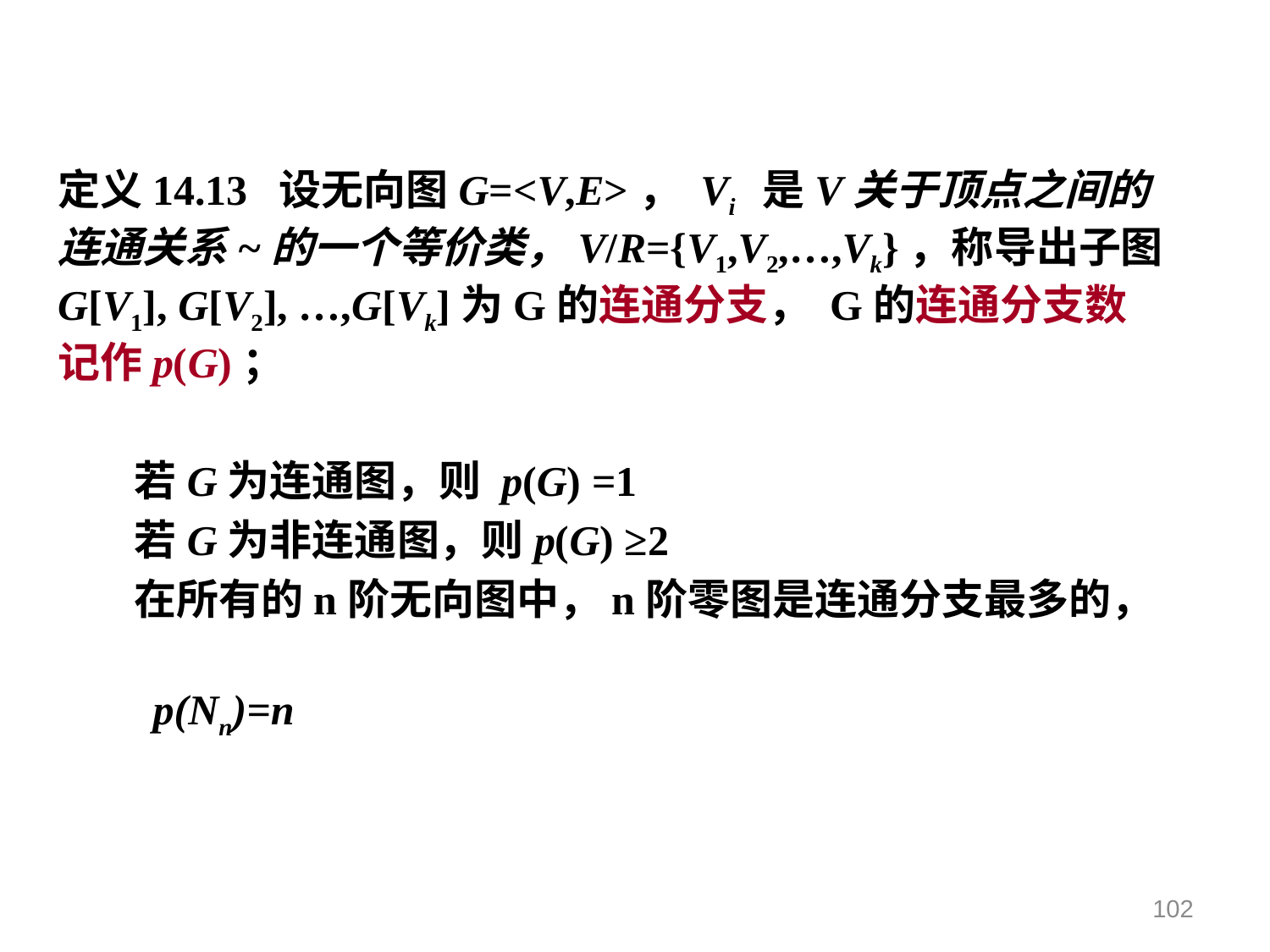

定义14.13  设无向图G=<V,E>， Vi  是V关于顶点之间的连通关系~的一个等价类，V/R={V1,V2,…,Vk}，称导出子图G[V1], G[V2], …,G[Vk]为G的连通分支， G的连通分支数 记作p(G)；

       若G为连通图，则 p(G) =1
       若G为非连通图，则p(G) ≥2
       在所有的n阶无向图中，n阶零图是连通分支最多的，
         p(Nn)=n
102